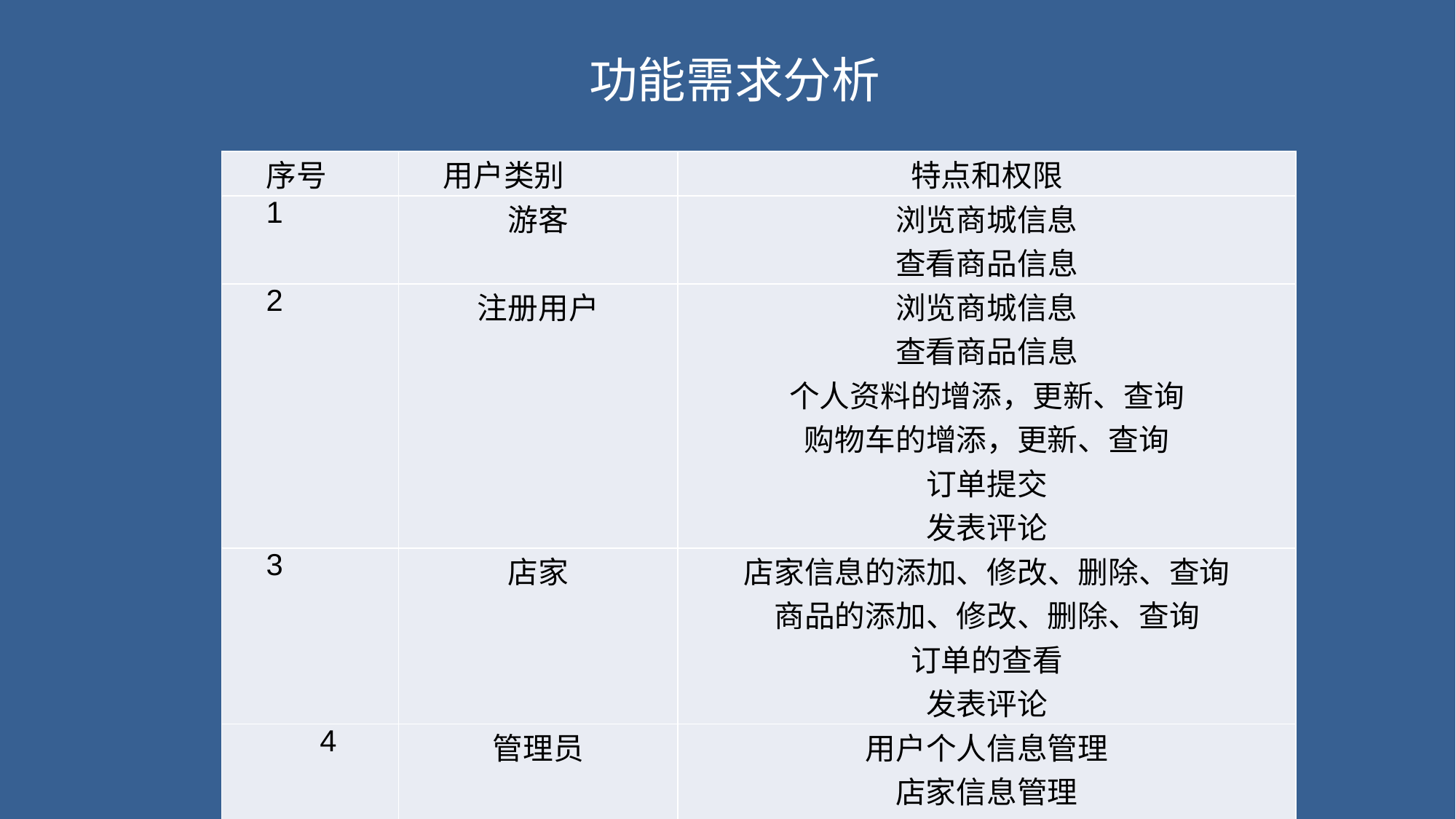

功能需求分析
| 序号 | 用户类别 | 特点和权限 |
| --- | --- | --- |
| 1 | 游客 | 浏览商城信息 查看商品信息 |
| 2 | 注册用户 | 浏览商城信息 查看商品信息 个人资料的增添，更新、查询 购物车的增添，更新、查询 订单提交 发表评论 |
| 3 | 店家 | 店家信息的添加、修改、删除、查询 商品的添加、修改、删除、查询 订单的查看 发表评论 |
| 4 | 管理员 | 用户个人信息管理 店家信息管理 订单管理 评论管理 |